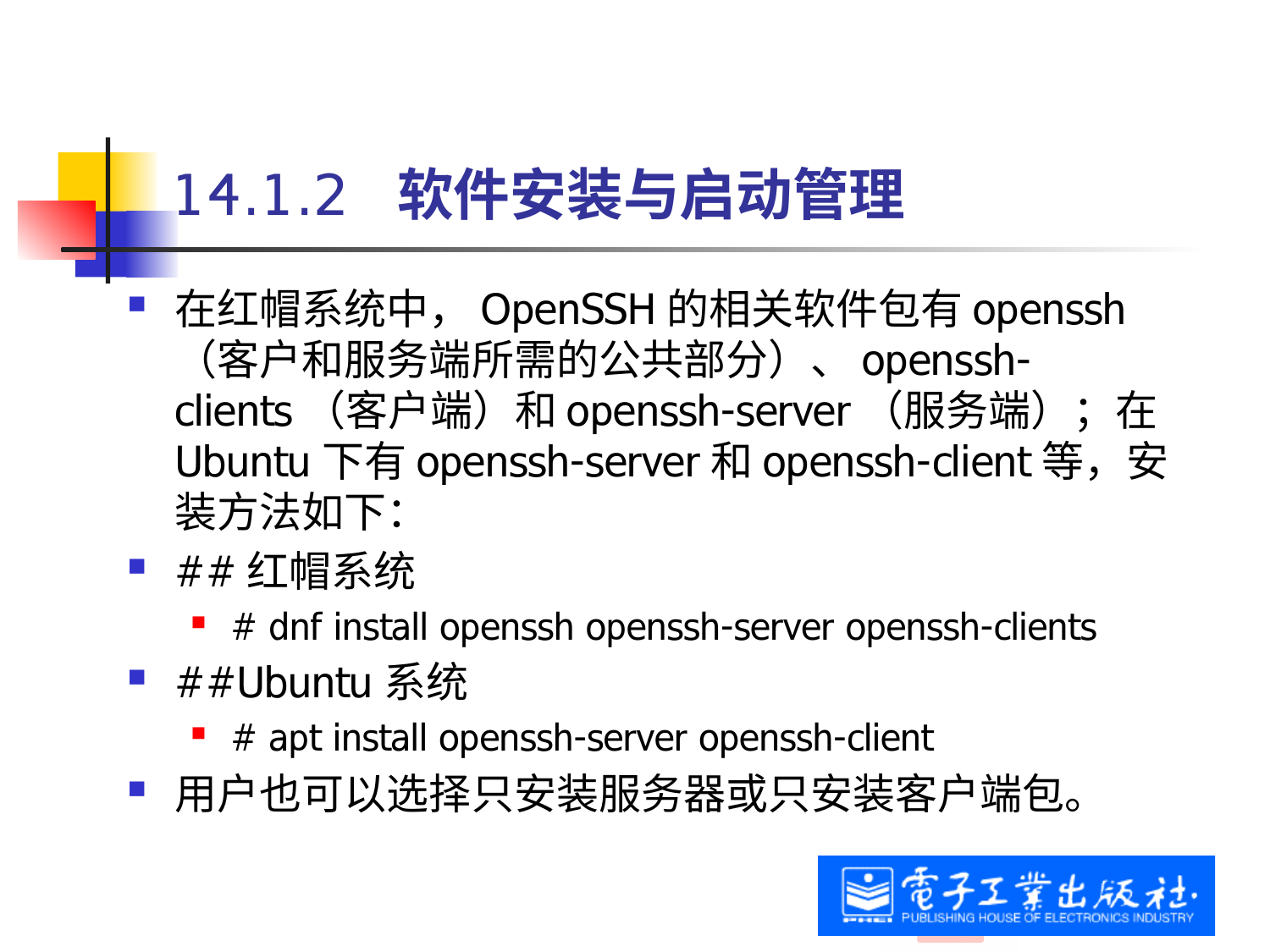

# 14.1.2  软件安装与启动管理
在红帽系统中，OpenSSH的相关软件包有openssh（客户和服务端所需的公共部分）、openssh-clients（客户端）和openssh-server（服务端）；在Ubuntu下有openssh-server和openssh-client等，安装方法如下：
##红帽系统
# dnf install openssh openssh-server openssh-clients
##Ubuntu系统
# apt install openssh-server openssh-client
用户也可以选择只安装服务器或只安装客户端包。